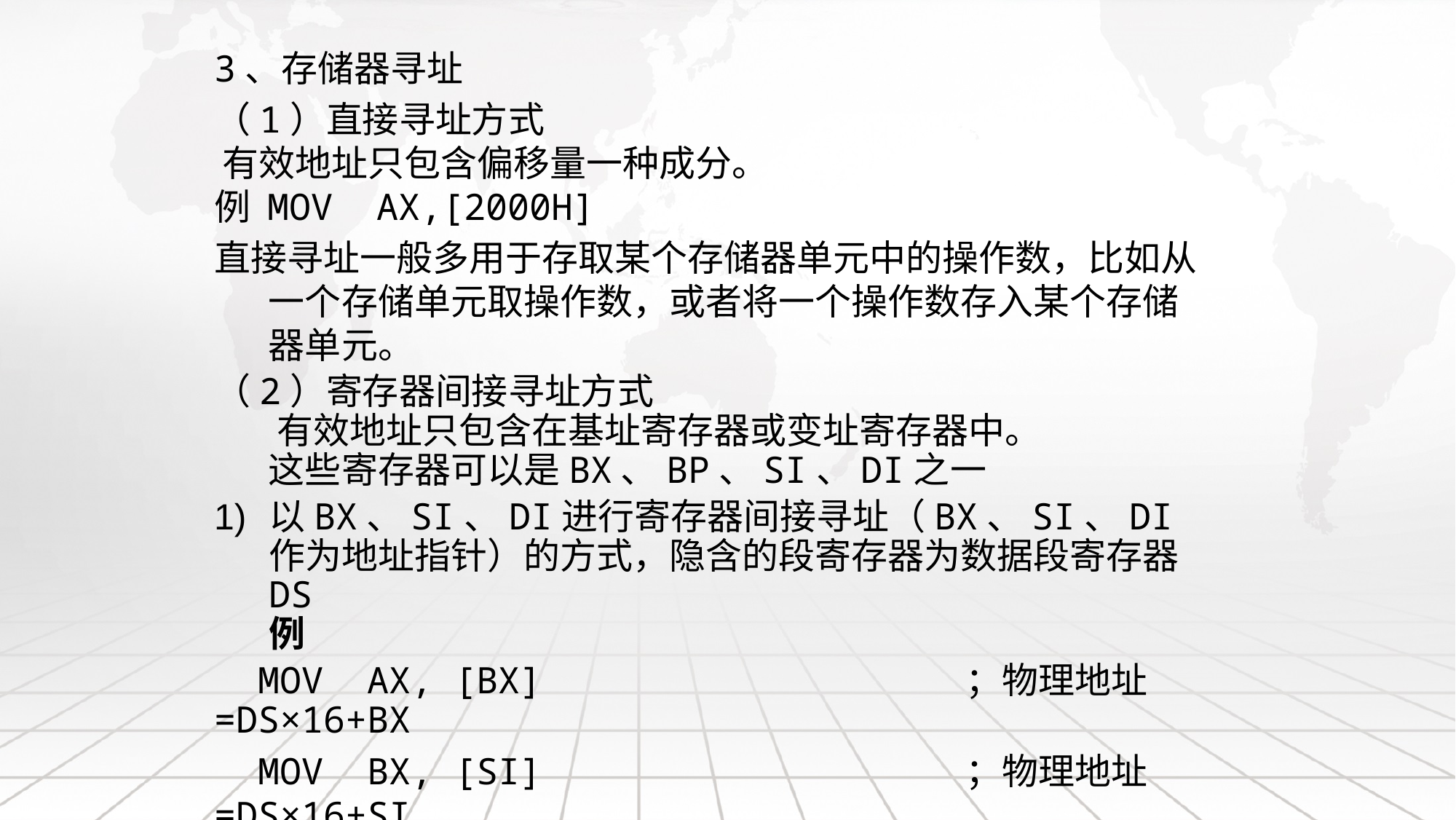

3、存储器寻址
（1）直接寻址方式
 有效地址只包含偏移量一种成分。
例 MOV  AX,[2000H]
直接寻址一般多用于存取某个存储器单元中的操作数，比如从一个存储单元取操作数，或者将一个操作数存入某个存储器单元。
（2）寄存器间接寻址方式
 有效地址只包含在基址寄存器或变址寄存器中。
这些寄存器可以是BX、BP、SI、DI之一
以BX、SI、DI进行寄存器间接寻址（BX、SI、DI作为地址指针）的方式，隐含的段寄存器为数据段寄存器DS
例
  MOV  AX, [BX]                   ；物理地址=DS×16+BX
  MOV  BX, [SI]                   ；物理地址=DS×16+SI
  MOV  [DI], DX                   ；物理地址=DS×16+DI